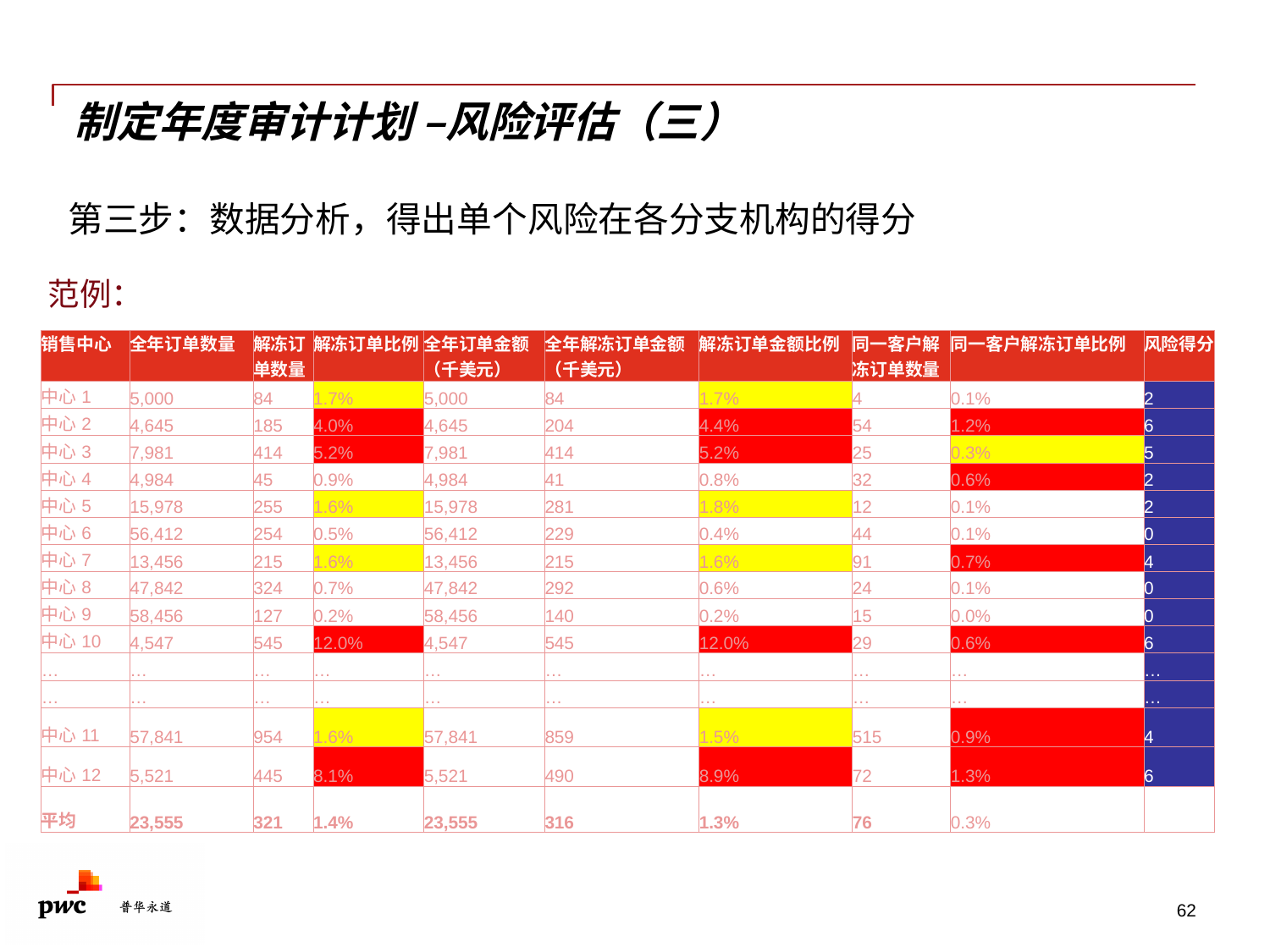

# 制定年度审计计划 –风险评估（三）
第三步：数据分析，得出单个风险在各分支机构的得分
范例：
| 销售中心 | 全年订单数量 | 解冻订单数量 | 解冻订单比例 | 全年订单金额 （千美元） | 全年解冻订单金额 （千美元） | 解冻订单金额比例 | 同一客户解冻订单数量 | 同一客户解冻订单比例 | 风险得分 |
| --- | --- | --- | --- | --- | --- | --- | --- | --- | --- |
| 中心1 | 5,000 | 84 | 1.7% | 5,000 | 84 | 1.7% | 4 | 0.1% | 2 |
| 中心2 | 4,645 | 185 | 4.0% | 4,645 | 204 | 4.4% | 54 | 1.2% | 6 |
| 中心3 | 7,981 | 414 | 5.2% | 7,981 | 414 | 5.2% | 25 | 0.3% | 5 |
| 中心4 | 4,984 | 45 | 0.9% | 4,984 | 41 | 0.8% | 32 | 0.6% | 2 |
| 中心5 | 15,978 | 255 | 1.6% | 15,978 | 281 | 1.8% | 12 | 0.1% | 2 |
| 中心6 | 56,412 | 254 | 0.5% | 56,412 | 229 | 0.4% | 44 | 0.1% | 0 |
| 中心7 | 13,456 | 215 | 1.6% | 13,456 | 215 | 1.6% | 91 | 0.7% | 4 |
| 中心8 | 47,842 | 324 | 0.7% | 47,842 | 292 | 0.6% | 24 | 0.1% | 0 |
| 中心9 | 58,456 | 127 | 0.2% | 58,456 | 140 | 0.2% | 15 | 0.0% | 0 |
| 中心10 | 4,547 | 545 | 12.0% | 4,547 | 545 | 12.0% | 29 | 0.6% | 6 |
| … | … | … | … | … | … | … | … | … | … |
| … | … | … | … | … | … | … | … | … | … |
| 中心11 | 57,841 | 954 | 1.6% | 57,841 | 859 | 1.5% | 515 | 0.9% | 4 |
| 中心12 | 5,521 | 445 | 8.1% | 5,521 | 490 | 8.9% | 72 | 1.3% | 6 |
| 平均 | 23,555 | 321 | 1.4% | 23,555 | 316 | 1.3% | 76 | 0.3% |  |
62